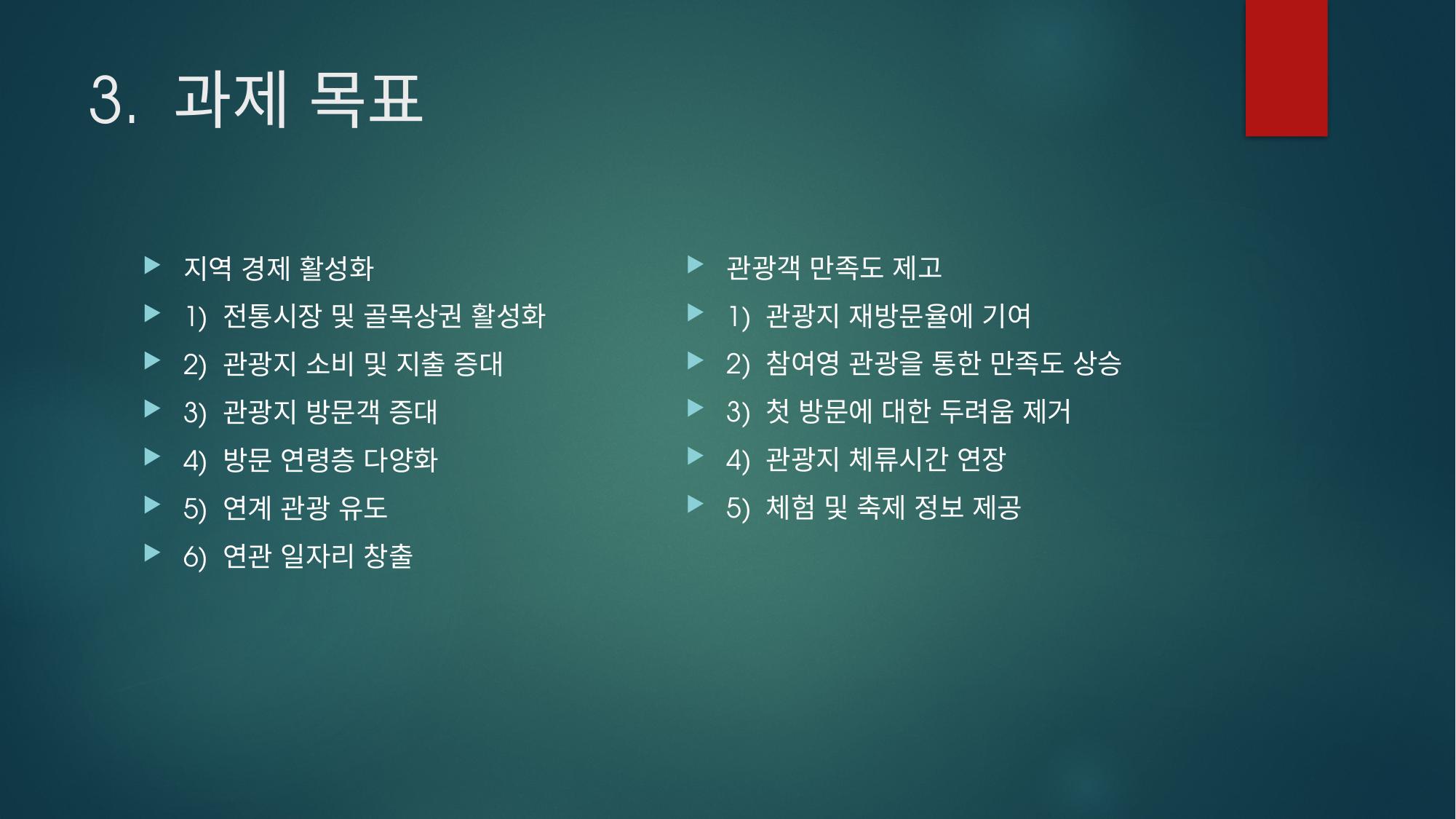

# 3. 과제 목표
관광객 만족도 제고
1) 관광지 재방문율에 기여
2) 참여영 관광을 통한 만족도 상승
3) 첫 방문에 대한 두려움 제거
4) 관광지 체류시간 연장
5) 체험 및 축제 정보 제공
지역 경제 활성화
1) 전통시장 및 골목상권 활성화
2) 관광지 소비 및 지출 증대
3) 관광지 방문객 증대
4) 방문 연령층 다양화
5) 연계 관광 유도
6) 연관 일자리 창출